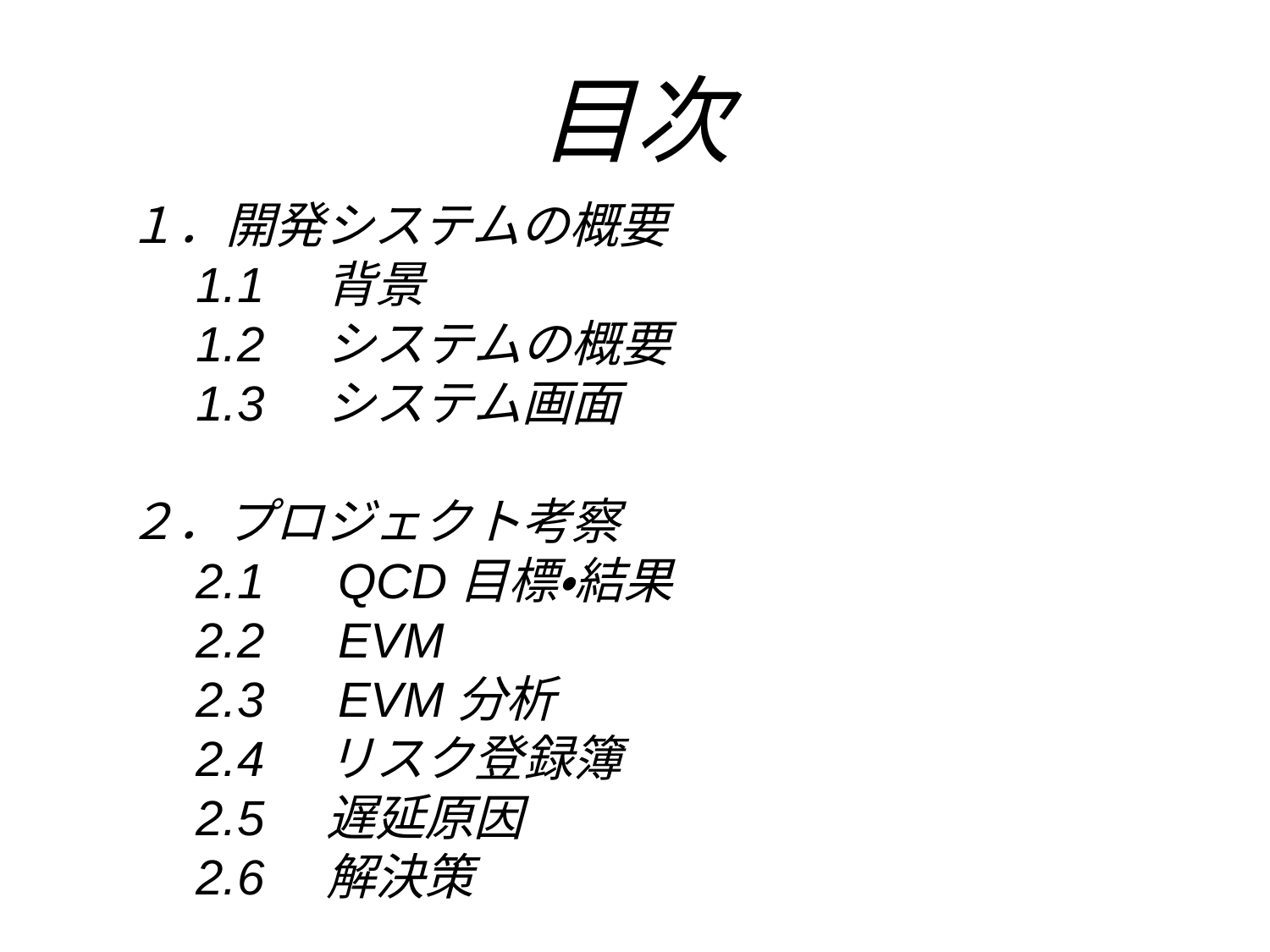

# 目次
１．開発システムの概要
     1.1　背景
     1.2　システムの概要
     1.3　システム画面

２．プロジェクト考察
     2.1　QCD目標・結果
     2.2　EVM
     2.3　EVM分析
     2.4　リスク登録簿
     2.5　遅延原因
     2.6　解決策